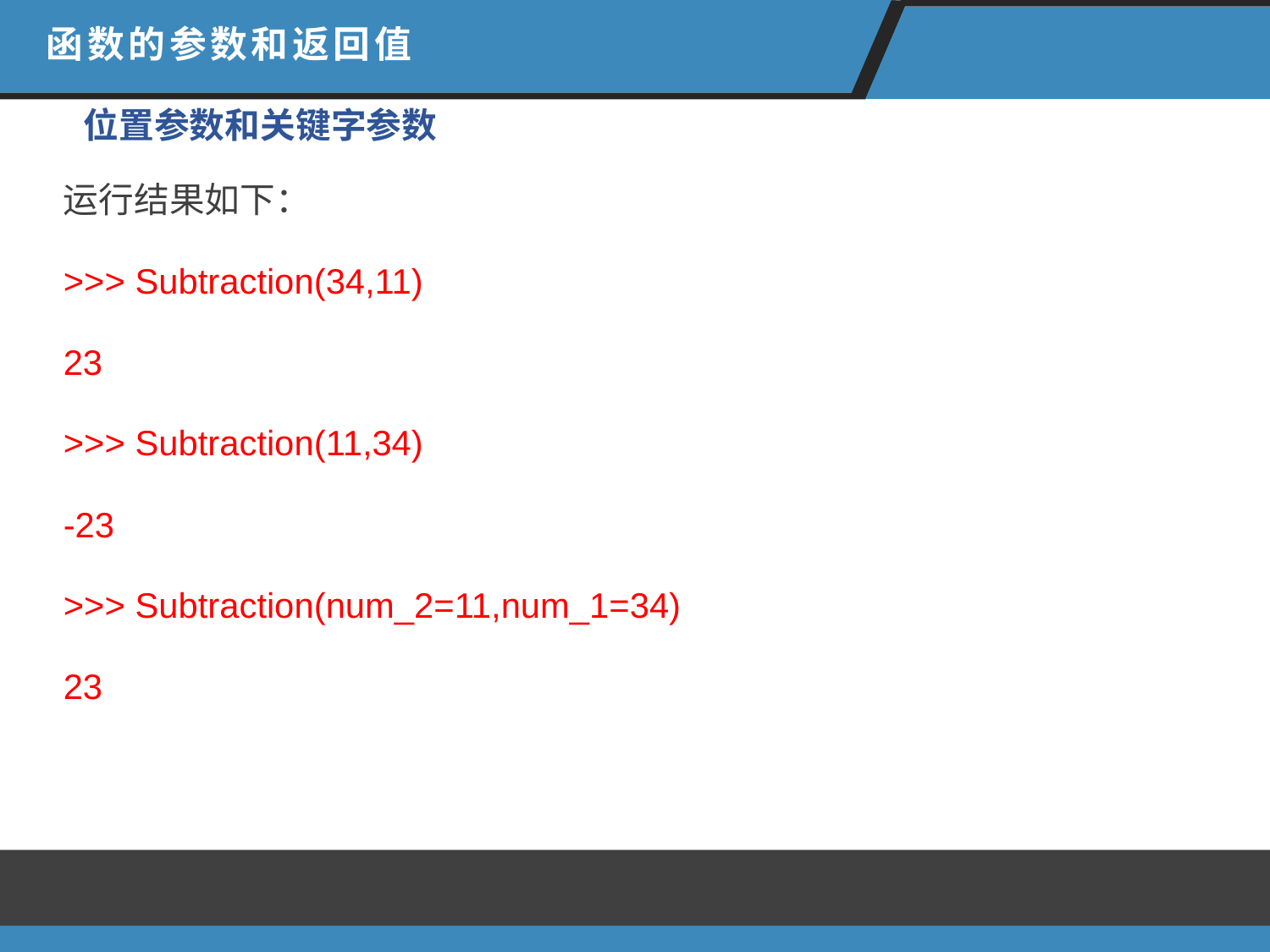

函数的参数和返回值
 位置参数和关键字参数
运行结果如下：
>>> Subtraction(34,11)
23
>>> Subtraction(11,34)
-23
>>> Subtraction(num_2=11,num_1=34)
23